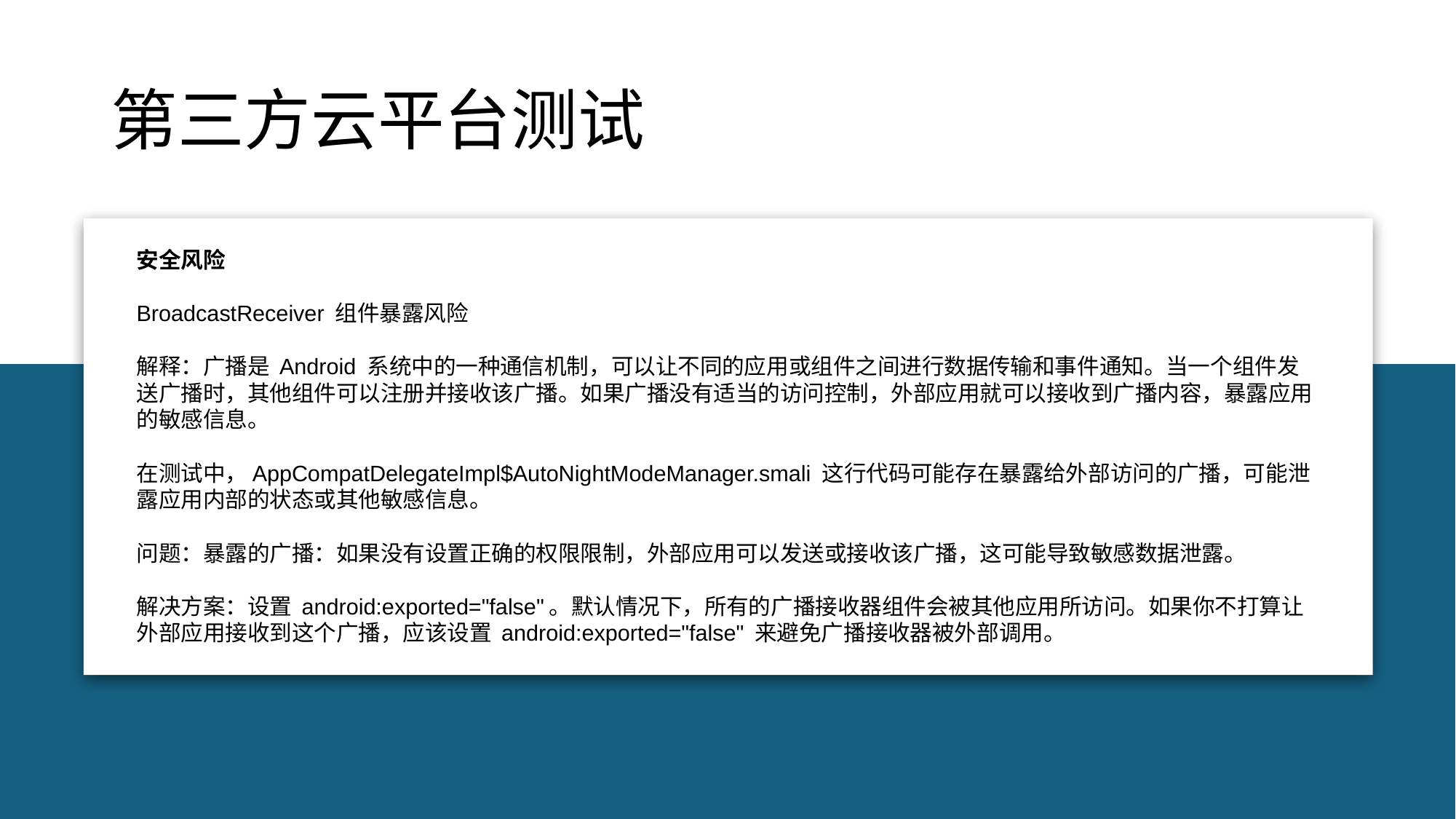

# 第三方云平台测试

安全风险

BroadcastReceiver 组件暴露风险

解释：广播是 Android 系统中的一种通信机制，可以让不同的应用或组件之间进行数据传输和事件通知。当一个组件发送广播时，其他组件可以注册并接收该广播。如果广播没有适当的访问控制，外部应用就可以接收到广播内容，暴露应用的敏感信息。

在测试中，AppCompatDelegateImpl$AutoNightModeManager.smali 这行代码可能存在暴露给外部访问的广播，可能泄露应用内部的状态或其他敏感信息。

问题：暴露的广播：如果没有设置正确的权限限制，外部应用可以发送或接收该广播，这可能导致敏感数据泄露。

解决方案：设置 android:exported="false"。默认情况下，所有的广播接收器组件会被其他应用所访问。如果你不打算让外部应用接收到这个广播，应该设置 android:exported="false" 来避免广播接收器被外部调用。